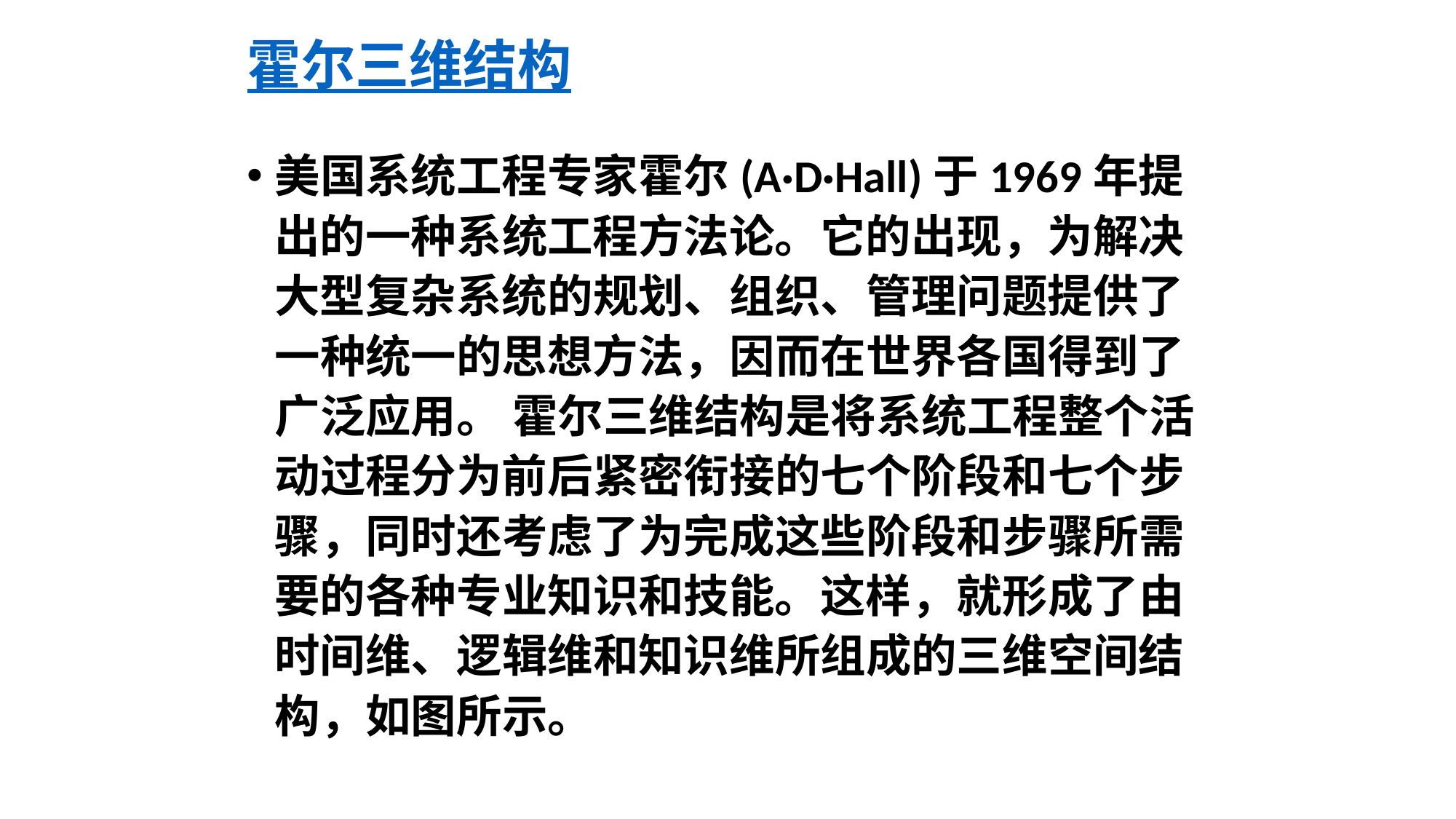

# 霍尔三维结构
美国系统工程专家霍尔(A·D·Hall)于1969年提出的一种系统工程方法论。它的出现，为解决大型复杂系统的规划、组织、管理问题提供了一种统一的思想方法，因而在世界各国得到了广泛应用。 霍尔三维结构是将系统工程整个活动过程分为前后紧密衔接的七个阶段和七个步骤，同时还考虑了为完成这些阶段和步骤所需要的各种专业知识和技能。这样，就形成了由时间维、逻辑维和知识维所组成的三维空间结构，如图所示。